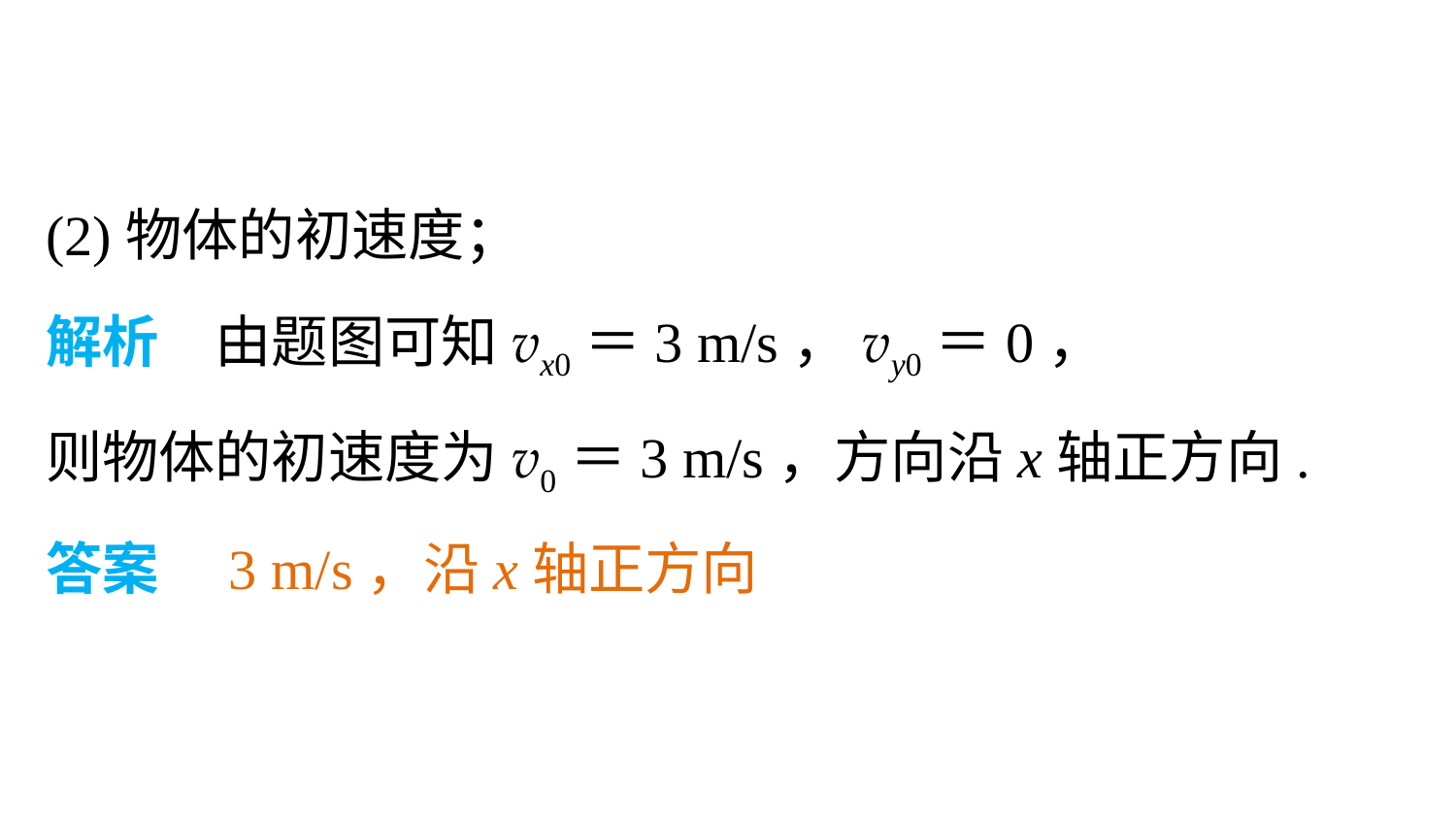

(2)物体的初速度；
解析　由题图可知vx0＝3 m/s，vy0＝0，
则物体的初速度为v0＝3 m/s，方向沿x轴正方向.
答案　3 m/s，沿x轴正方向